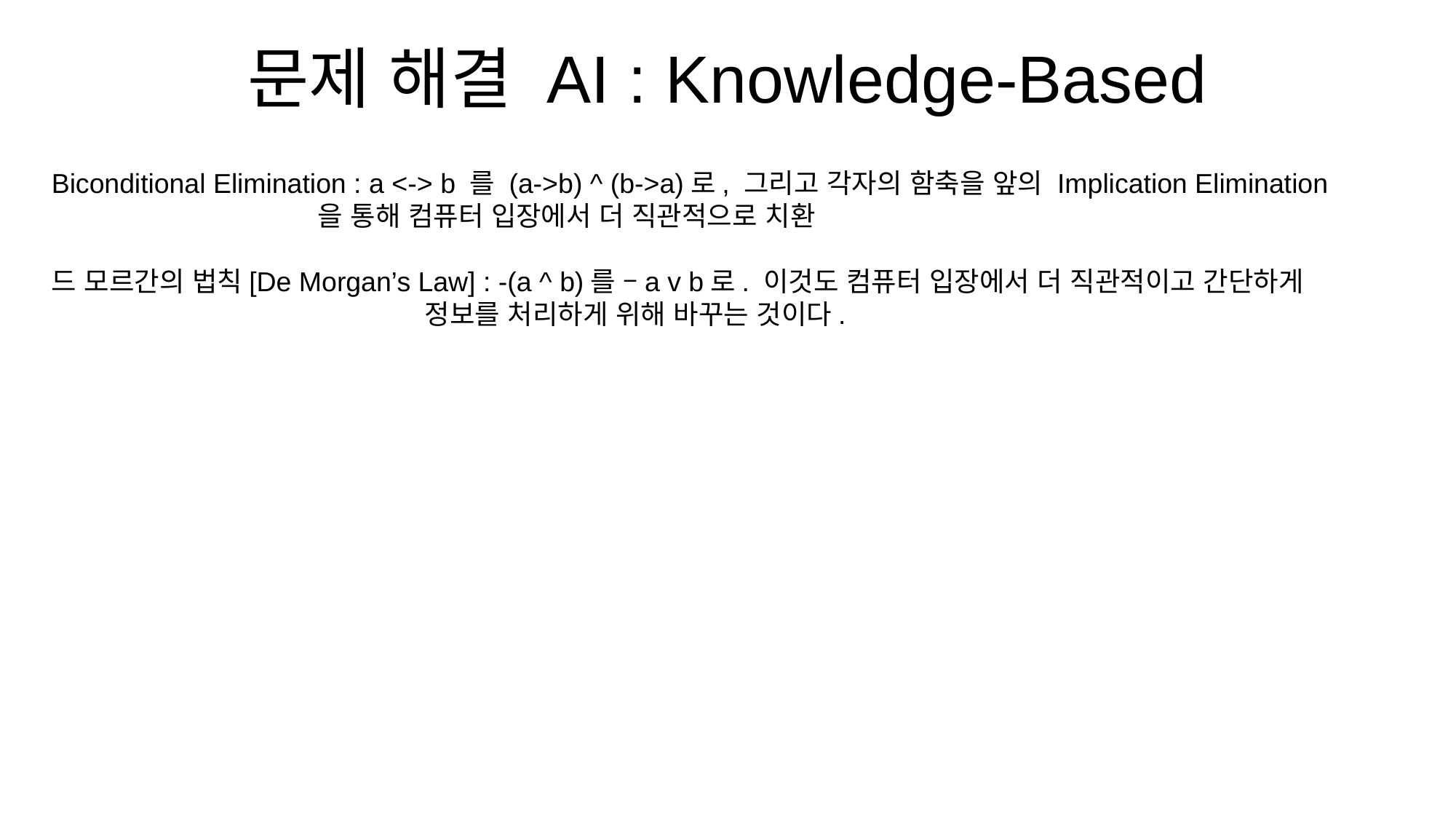

# 문제 해결 AI : Knowledge-Based
Biconditional Elimination : a <-> b 를 (a->b) ^ (b->a)로, 그리고 각자의 함축을 앞의 Implication Elimination
                                  을 통해 컴퓨터 입장에서 더 직관적으로 치환

드 모르간의 법칙[De Morgan’s Law] : -(a ^ b)를 –a v b로. 이것도 컴퓨터 입장에서 더 직관적이고 간단하게
                                                정보를 처리하게 위해 바꾸는 것이다.